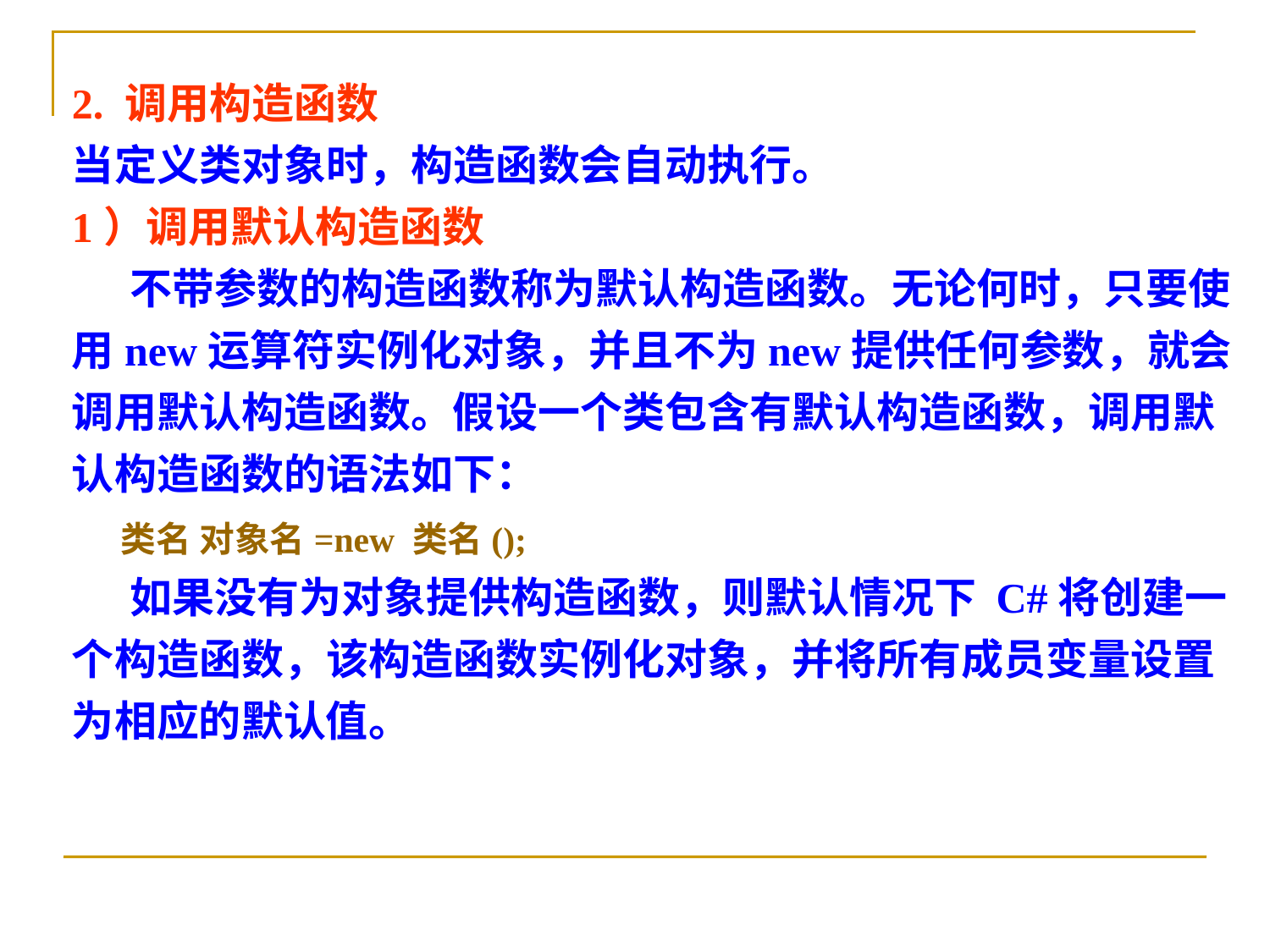

2. 调用构造函数
当定义类对象时，构造函数会自动执行。
1）调用默认构造函数
     不带参数的构造函数称为默认构造函数。无论何时，只要使用new运算符实例化对象，并且不为new提供任何参数，就会调用默认构造函数。假设一个类包含有默认构造函数，调用默认构造函数的语法如下：
     类名 对象名=new 类名();
     如果没有为对象提供构造函数，则默认情况下 C#将创建一个构造函数，该构造函数实例化对象，并将所有成员变量设置为相应的默认值。